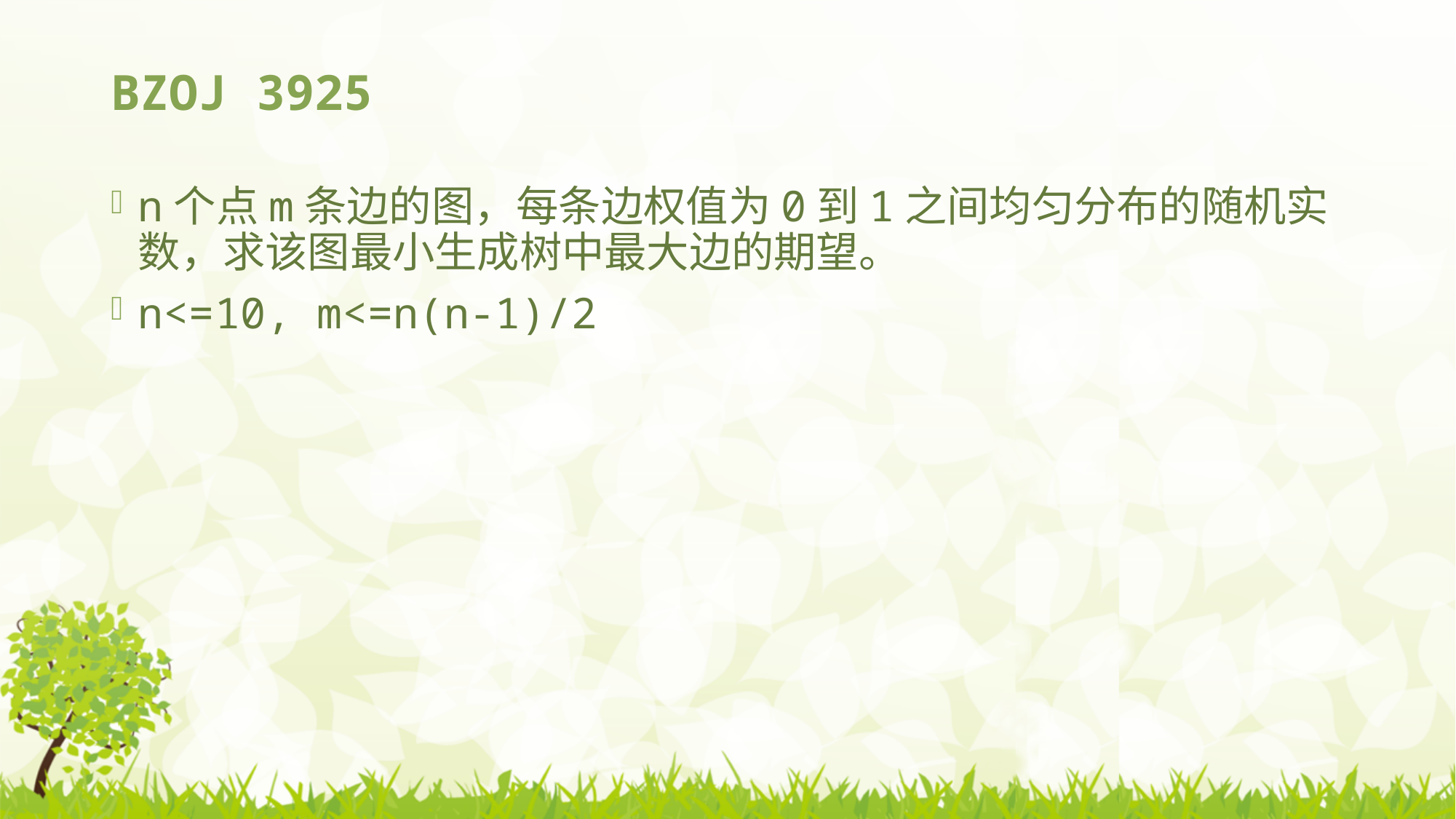

# BZOJ 3925
n个点m条边的图，每条边权值为0到1之间均匀分布的随机实数，求该图最小生成树中最大边的期望。
n<=10, m<=n(n-1)/2